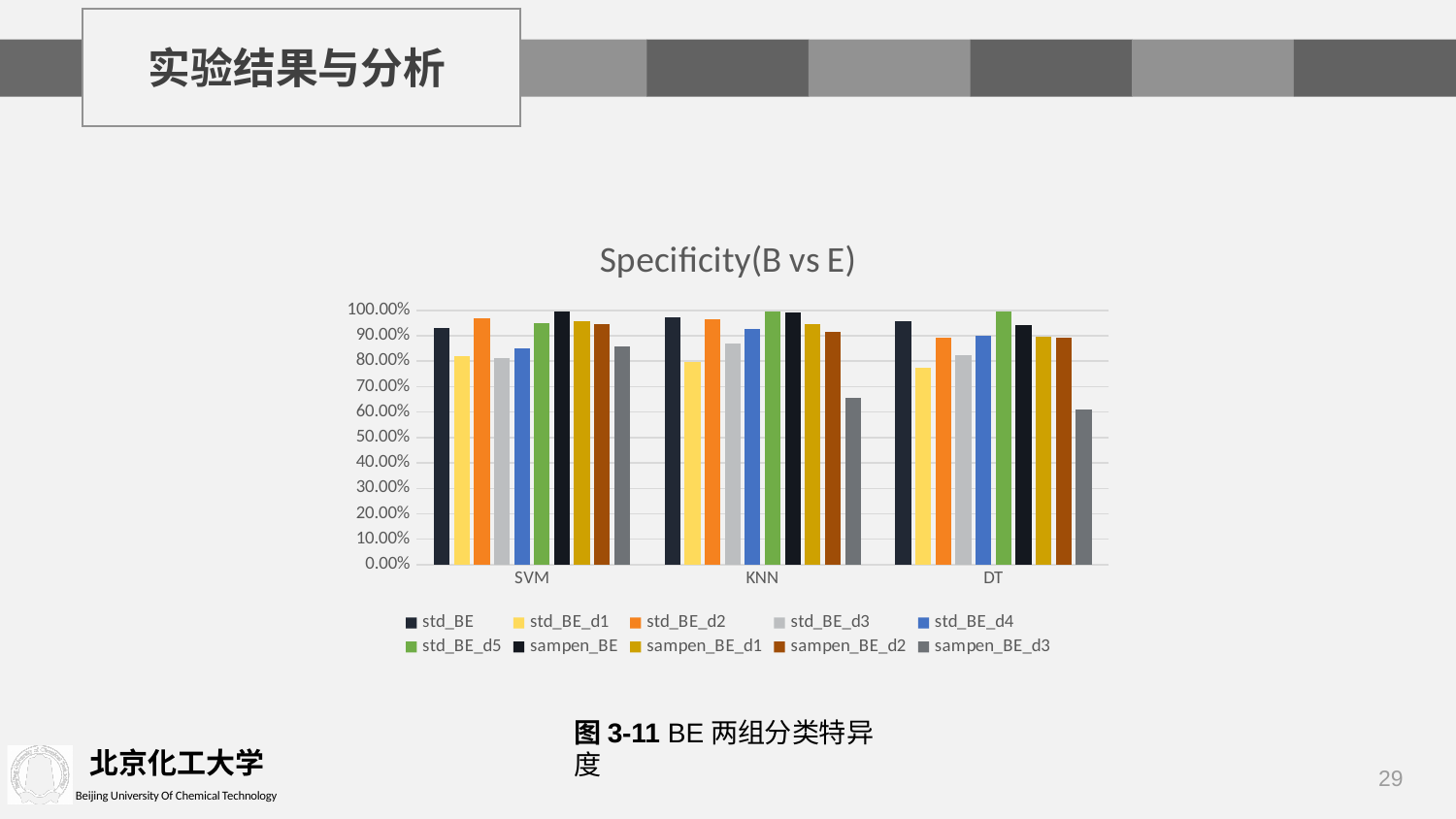

实验结果与分析

### Chart: Specificity(B vs E)

| Category | std_BE | std_BE_d1 | std_BE_d2 | std_BE_d3 | std_BE_d4 | std_BE_d5 | sampen_BE | sampen_BE_d1 | sampen_BE_d2 | sampen_BE_d3 |
|---|---|---|---|---|---|---|---|---|---|---|
| SVM | 0.930871 | 0.821248 | 0.968956 | 0.811127 | 0.850804 | 0.950309 | 0.995121 | 0.956822 | 0.945716 | 0.856244 |
| KNN | 0.97331 | 0.796535 | 0.96422 | 0.870284 | 0.926555 | 0.995862 | 0.989872 | 0.947194 | 0.915947 | 0.65514 |
| DT | 0.958665 | 0.774161 | 0.891981 | 0.822671 | 0.90064 | 0.994095 | 0.943211 | 0.895073 | 0.893106 | 0.610376 |
图3-11 BE两组分类特异度
29